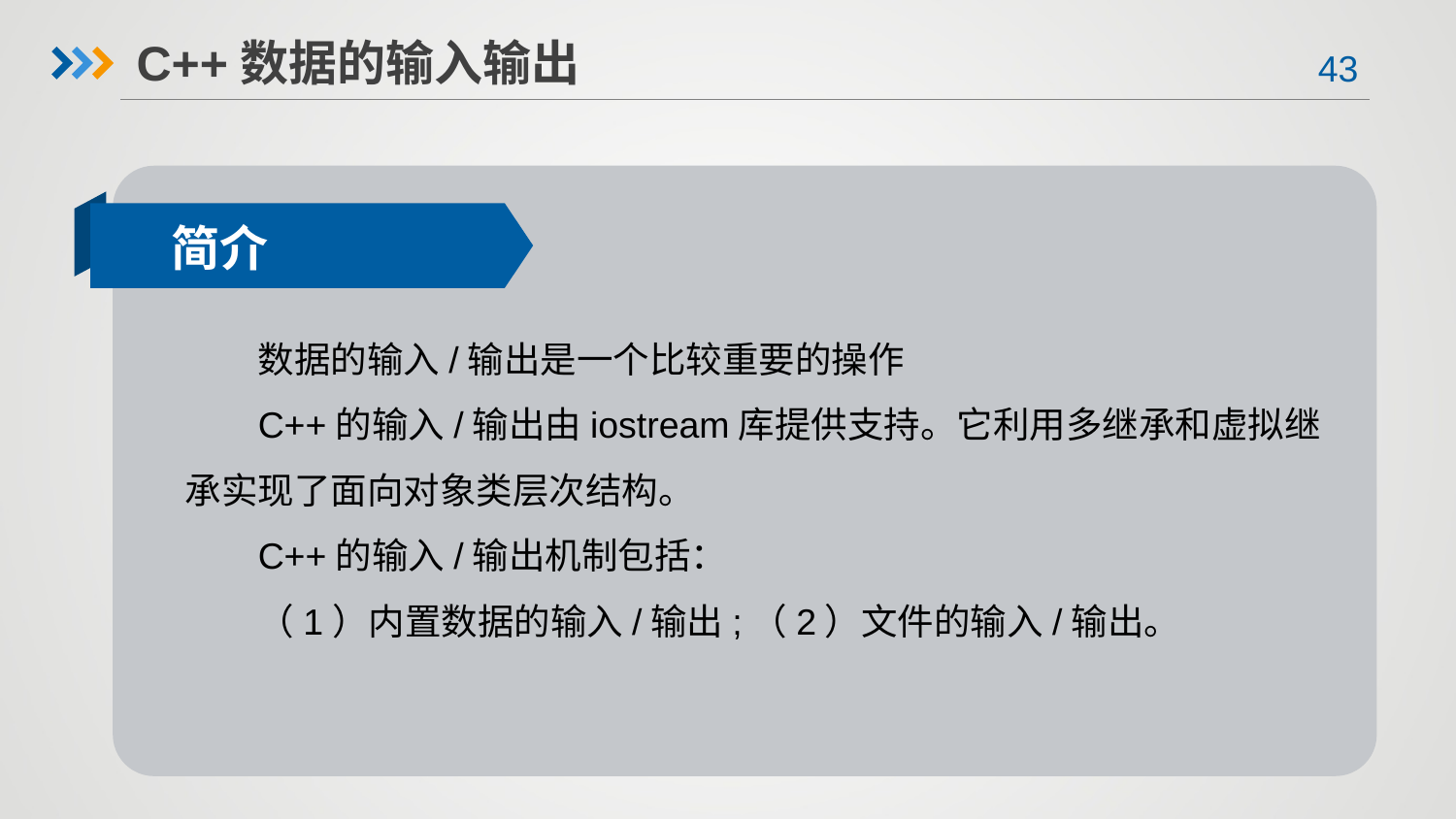

C++数据的输入输出

简介

数据的输入/输出是一个比较重要的操作
C++的输入/输出由iostream库提供支持。它利用多继承和虚拟继承实现了面向对象类层次结构。
C++的输入/输出机制包括：
（1）内置数据的输入/输出;（2）文件的输入/输出。